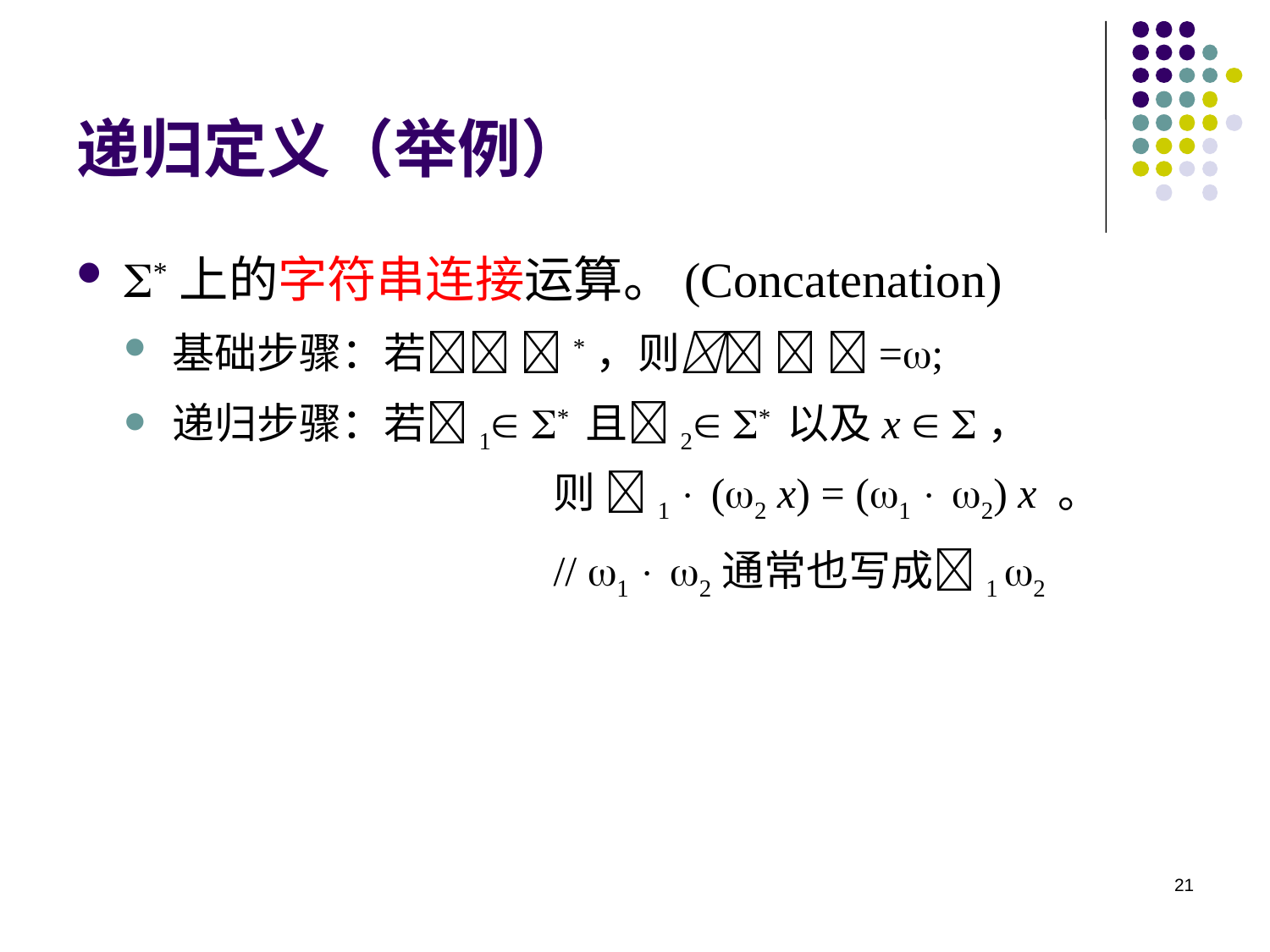

# 递归定义（举例）
Σ*上的字符串连接运算。(Concatenation)
基础步骤：若ω∈ Σ*，则 ω ⋅ λ=ω;
递归步骤：若ω1∈ Σ* 且ω2∈ Σ* 以及x ∈ Σ，
			则 ω1 ⋅ (ω2 x) = (ω1 ⋅ ω2) x 。
			            // ω1 ⋅ ω2通常也写成ω1 ω2

21